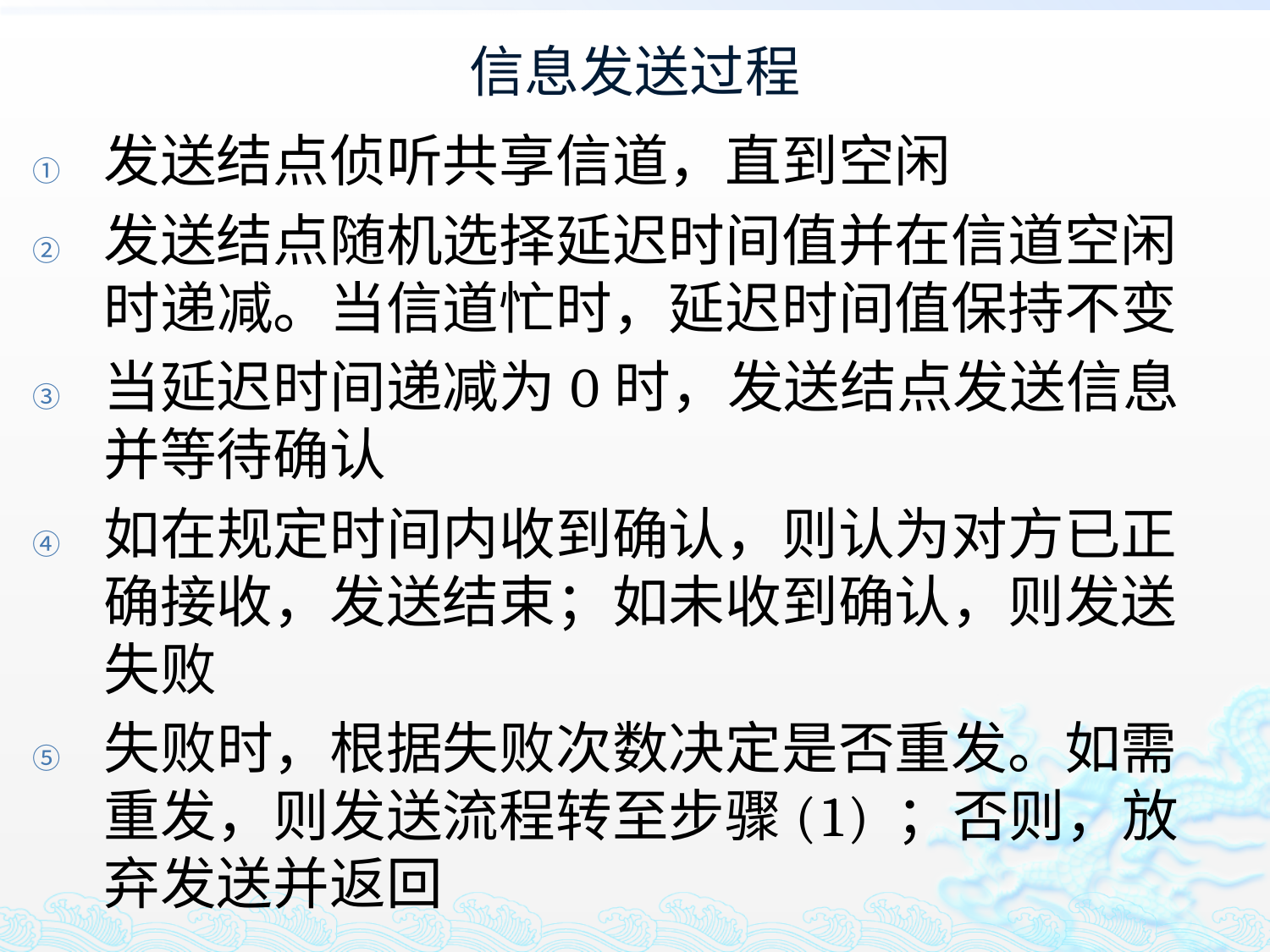

# 信息发送过程
发送结点侦听共享信道，直到空闲
发送结点随机选择延迟时间值并在信道空闲时递减。当信道忙时，延迟时间值保持不变
当延迟时间递减为0时，发送结点发送信息并等待确认
如在规定时间内收到确认，则认为对方已正确接收，发送结束；如未收到确认，则发送失败
失败时，根据失败次数决定是否重发。如需重发，则发送流程转至步骤(1) ；否则，放弃发送并返回